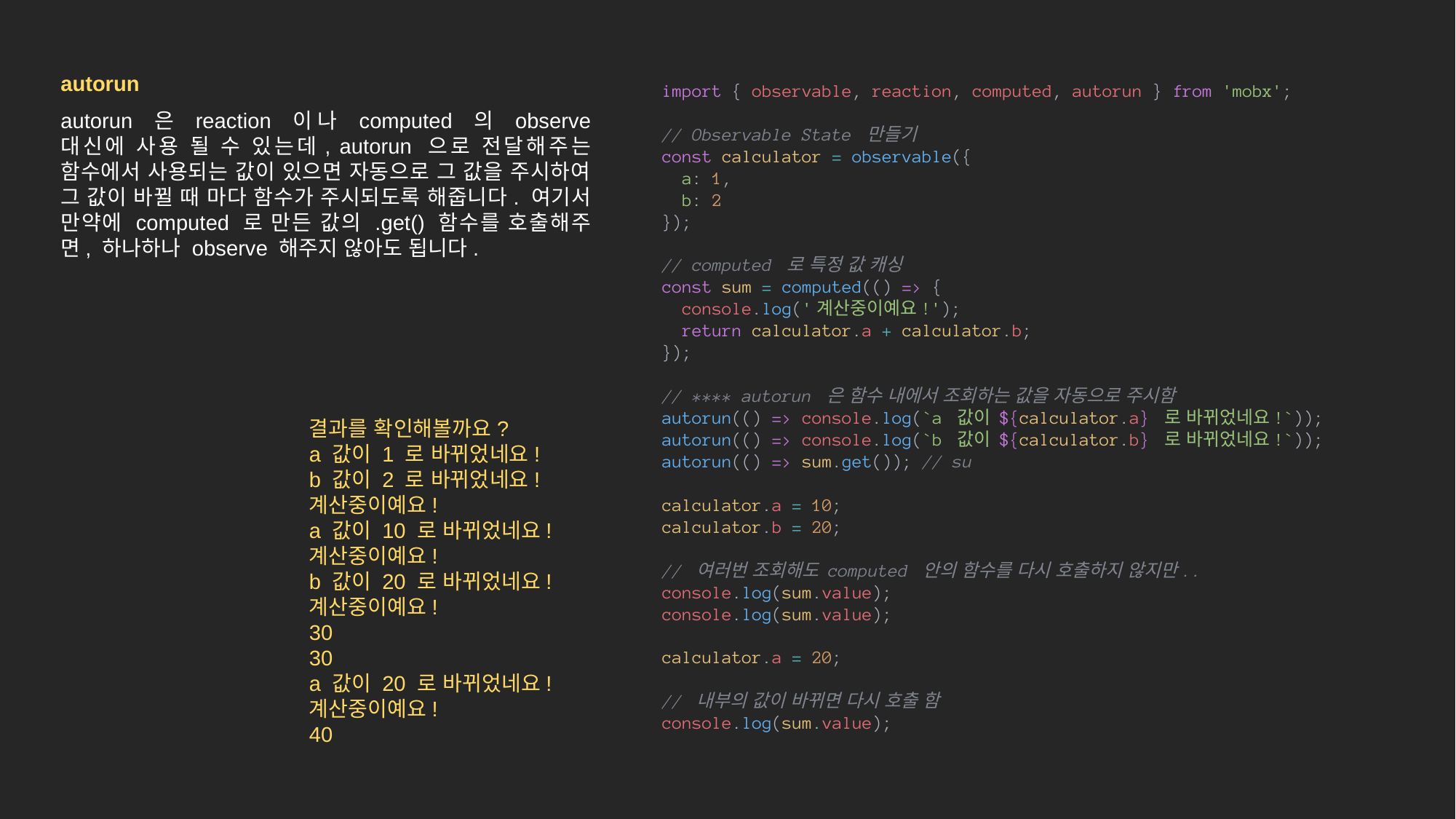

autorun
autorun 은 reaction 이나 computed 의 observe 대신에 사용 될 수 있는데, autorun 으로 전달해주는 함수에서 사용되는 값이 있으면 자동으로 그 값을 주시하여 그 값이 바뀔 때 마다 함수가 주시되도록 해줍니다. 여기서 만약에 computed 로 만든 값의 .get() 함수를 호출해주면, 하나하나 observe 해주지 않아도 됩니다.
import { observable, reaction, computed, autorun } from 'mobx';
// Observable State 만들기
const calculator = observable({
  a: 1,
  b: 2
});
// computed 로 특정 값 캐싱
const sum = computed(() => {
  console.log('계산중이예요!');
  return calculator.a + calculator.b;
});
// **** autorun 은 함수 내에서 조회하는 값을 자동으로 주시함
autorun(() => console.log(`a 값이 ${calculator.a} 로 바뀌었네요!`));
autorun(() => console.log(`b 값이 ${calculator.b} 로 바뀌었네요!`));
autorun(() => sum.get()); // su
calculator.a = 10;
calculator.b = 20;
// 여러번 조회해도 computed 안의 함수를 다시 호출하지 않지만..
console.log(sum.value);
console.log(sum.value);
calculator.a = 20;
// 내부의 값이 바뀌면 다시 호출 함
console.log(sum.value);
결과를 확인해볼까요?
a 값이 1 로 바뀌었네요!
b 값이 2 로 바뀌었네요!
계산중이예요!
a 값이 10 로 바뀌었네요!
계산중이예요!
b 값이 20 로 바뀌었네요!
계산중이예요!
30
30
a 값이 20 로 바뀌었네요!
계산중이예요!
40